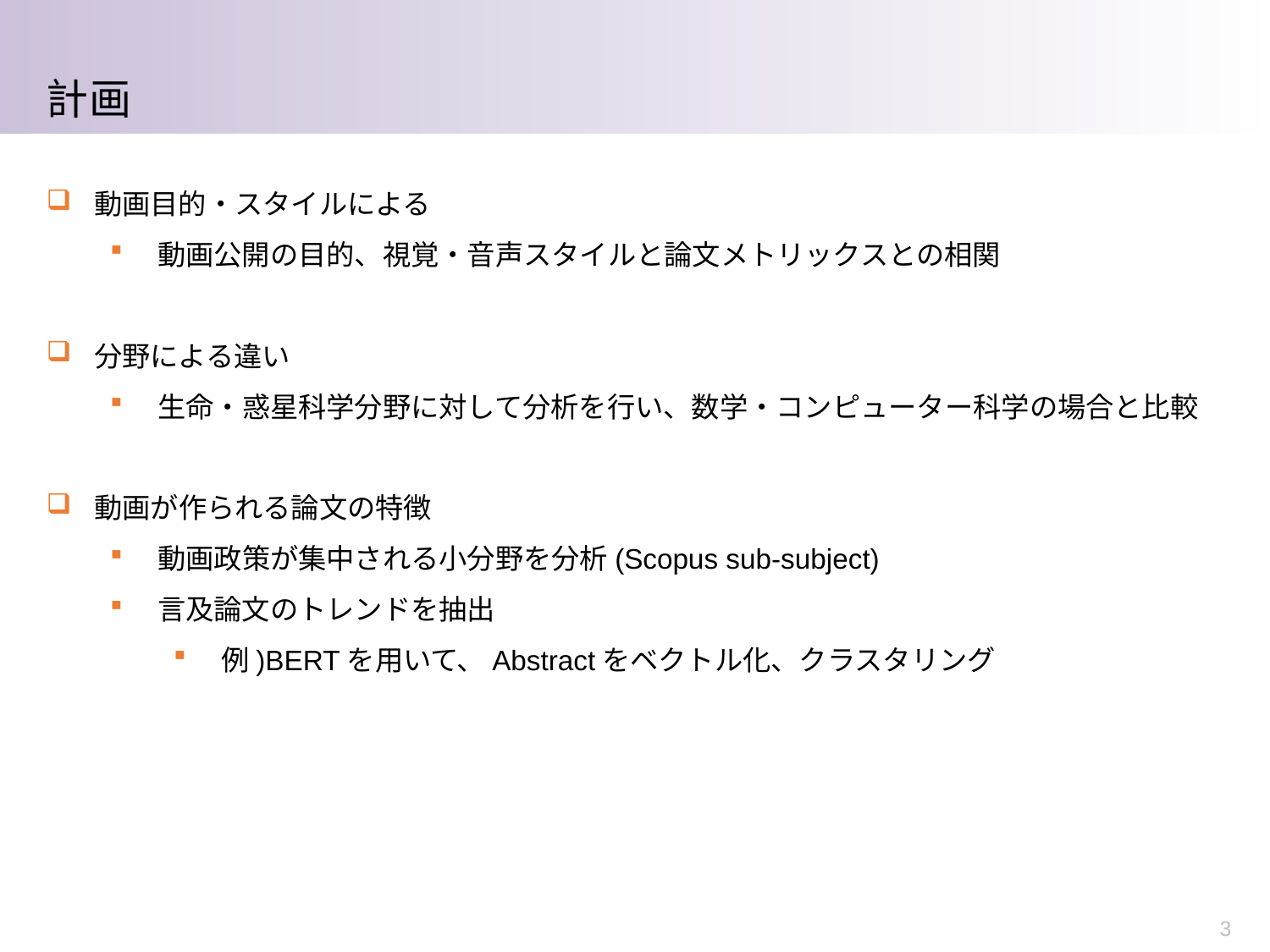

計画
動画目的・スタイルによる
動画公開の目的、視覚・音声スタイルと論文メトリックスとの相関

分野による違い
生命・惑星科学分野に対して分析を行い、数学・コンピューター科学の場合と比較

動画が作られる論文の特徴
動画政策が集中される小分野を分析(Scopus sub-subject)
言及論文のトレンドを抽出
例)BERTを用いて、Abstractをベクトル化、クラスタリング

3